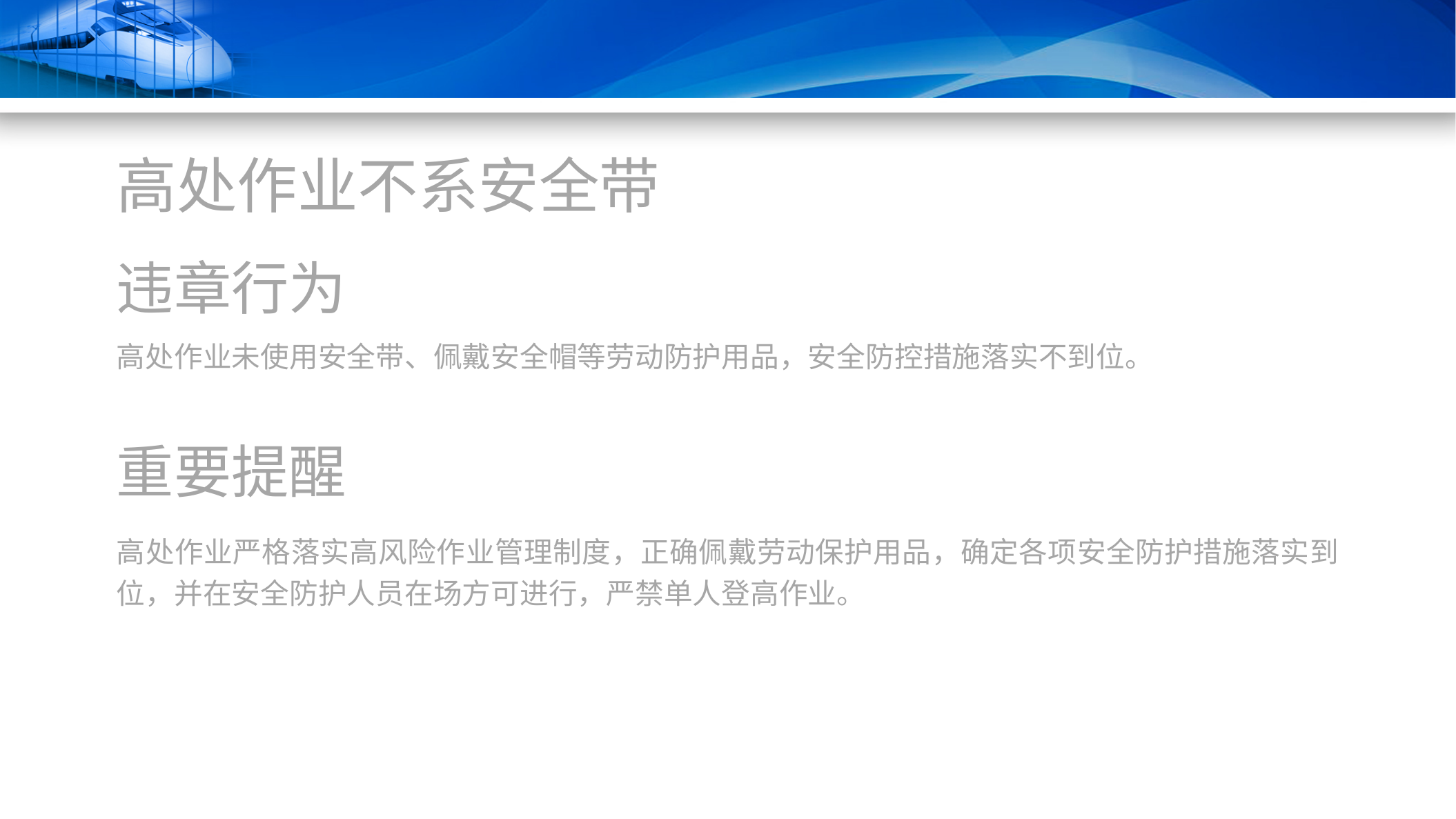

高处作业不系安全带
违章行为
高处作业未使用安全带、佩戴安全帽等劳动防护用品，安全防控措施落实不到位。
重要提醒
高处作业严格落实高风险作业管理制度，正确佩戴劳动保护用品，确定各项安全防护措施落实到位，并在安全防护人员在场方可进行，严禁单人登高作业。